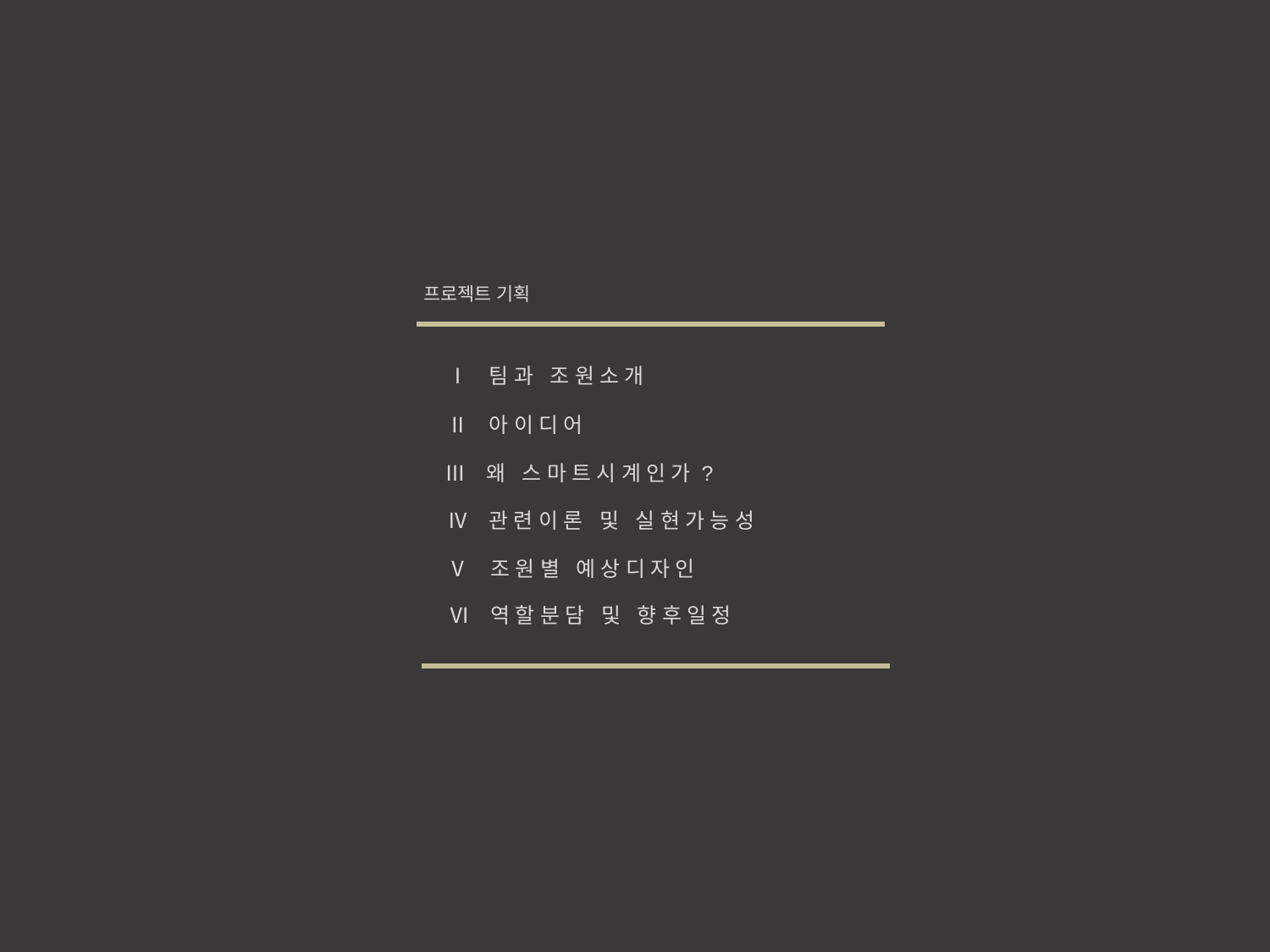

프로젝트 기획
Ⅰ 팀과 조원소개
Ⅱ 아이디어
Ⅲ 왜 스마트시계인가?
Ⅳ 관련이론 및 실현가능성
Ⅴ 조원별 예상디자인
Ⅵ 역할분담 및 향후일정